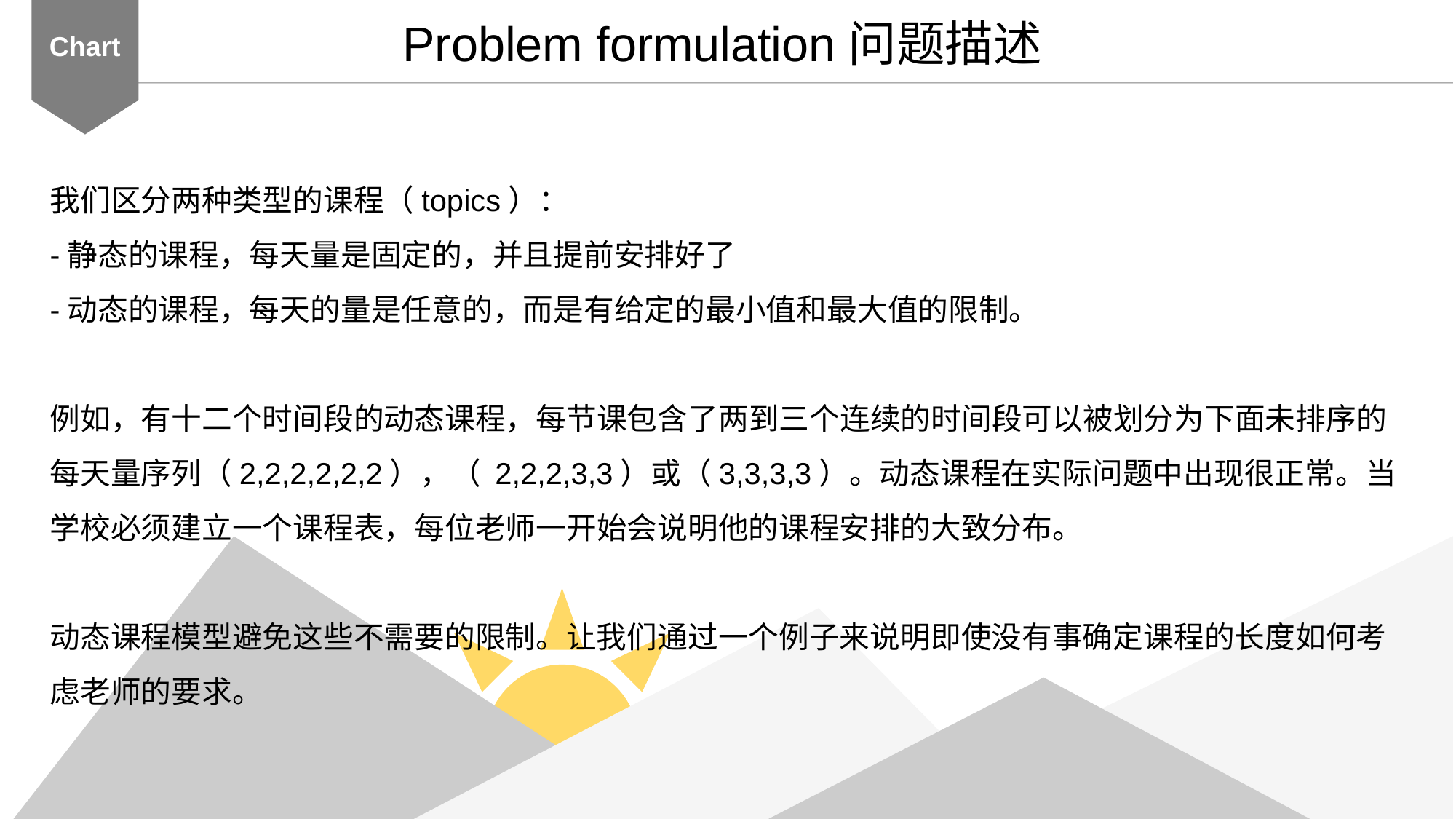

Chart
Problem formulation问题描述

我们区分两种类型的课程（topics）：
-静态的课程，每天量是固定的，并且提前安排好了
-动态的课程，每天的量是任意的，而是有给定的最小值和最大值的限制。

例如，有十二个时间段的动态课程，每节课包含了两到三个连续的时间段可以被划分为下面未排序的每天量序列（2,2,2,2,2,2），（ 2,2,2,3,3）或（3,3,3,3）。动态课程在实际问题中出现很正常。当学校必须建立一个课程表，每位老师一开始会说明他的课程安排的大致分布。

动态课程模型避免这些不需要的限制。让我们通过一个例子来说明即使没有事确定课程的长度如何考虑老师的要求。
Sample Heading
Sample Heading